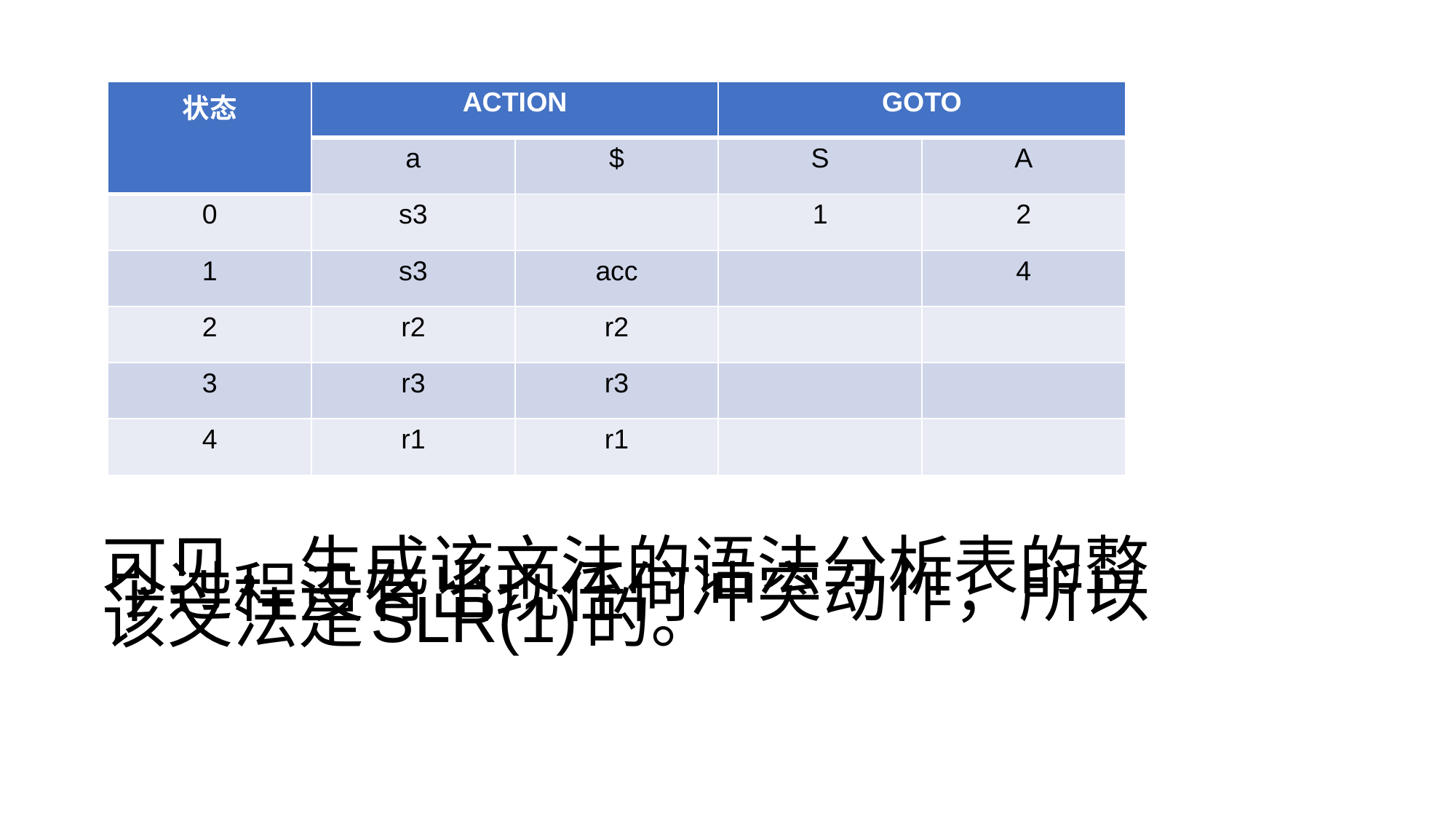

| 状态 | ACTION |  | GOTO |  |
| --- | --- | --- | --- | --- |
|  | a | $ | S | A |
| 0 | s3 |  | 1 | 2 |
| 1 | s3 | acc |  | 4 |
| 2 | r2 | r2 |  |  |
| 3 | r3 | r3 |  |  |
| 4 | r1 | r1 |  |  |
可见，生成该文法的语法分析表的整个过程没有出现任何冲突动作，所以该文法是SLR(1)的。